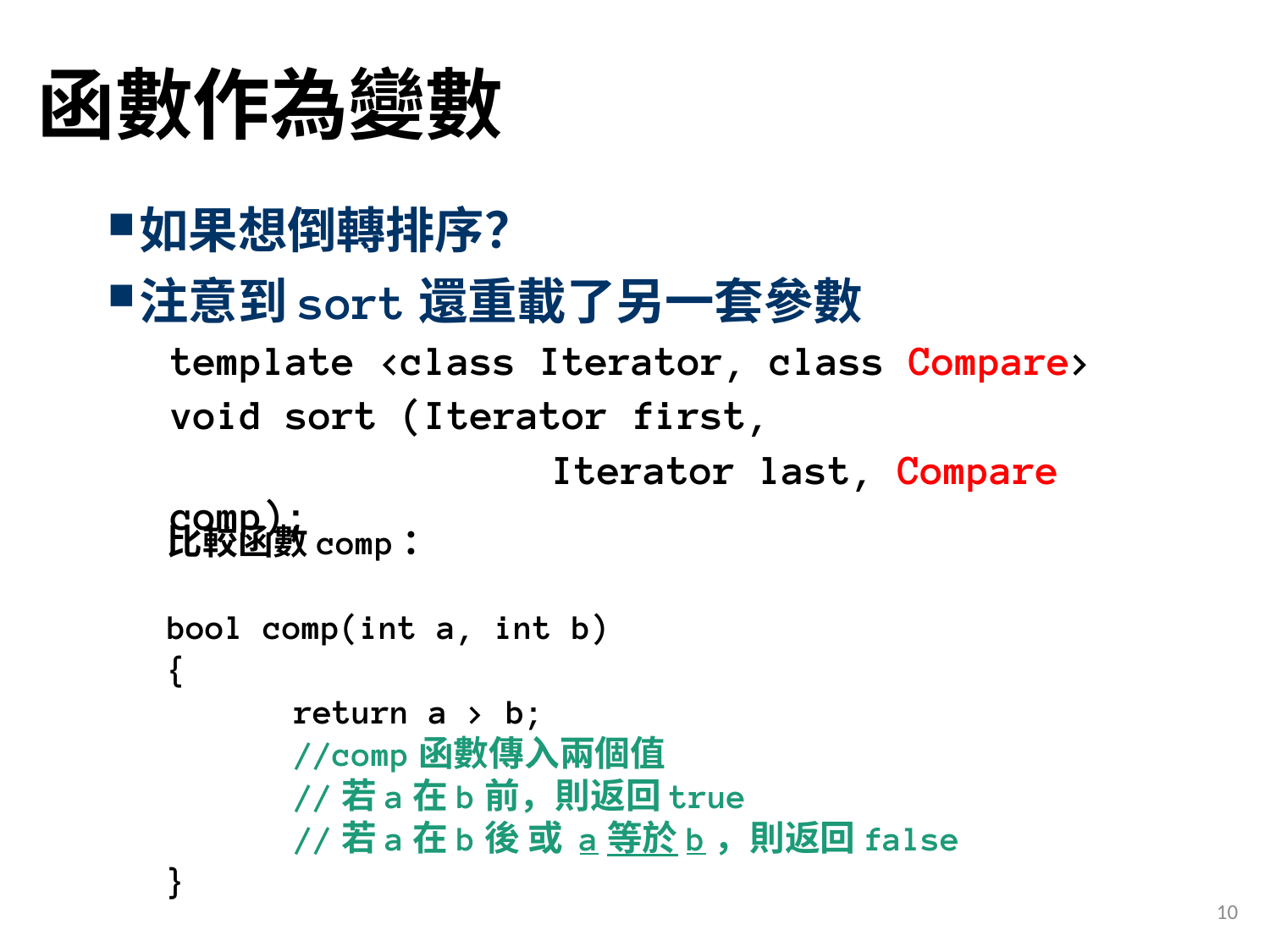

# 函數作為變數
如果想倒轉排序？
注意到sort還重載了另一套參數
template <class Iterator, class Compare>
void sort (Iterator first,
			Iterator last, Compare comp);

比較函數comp：

bool comp(int a, int b)
{
	return a > b;
	//comp函數傳入兩個值
	//若a在b前，則返回true
	//若a在b後 或 a等於b，則返回false
}
10